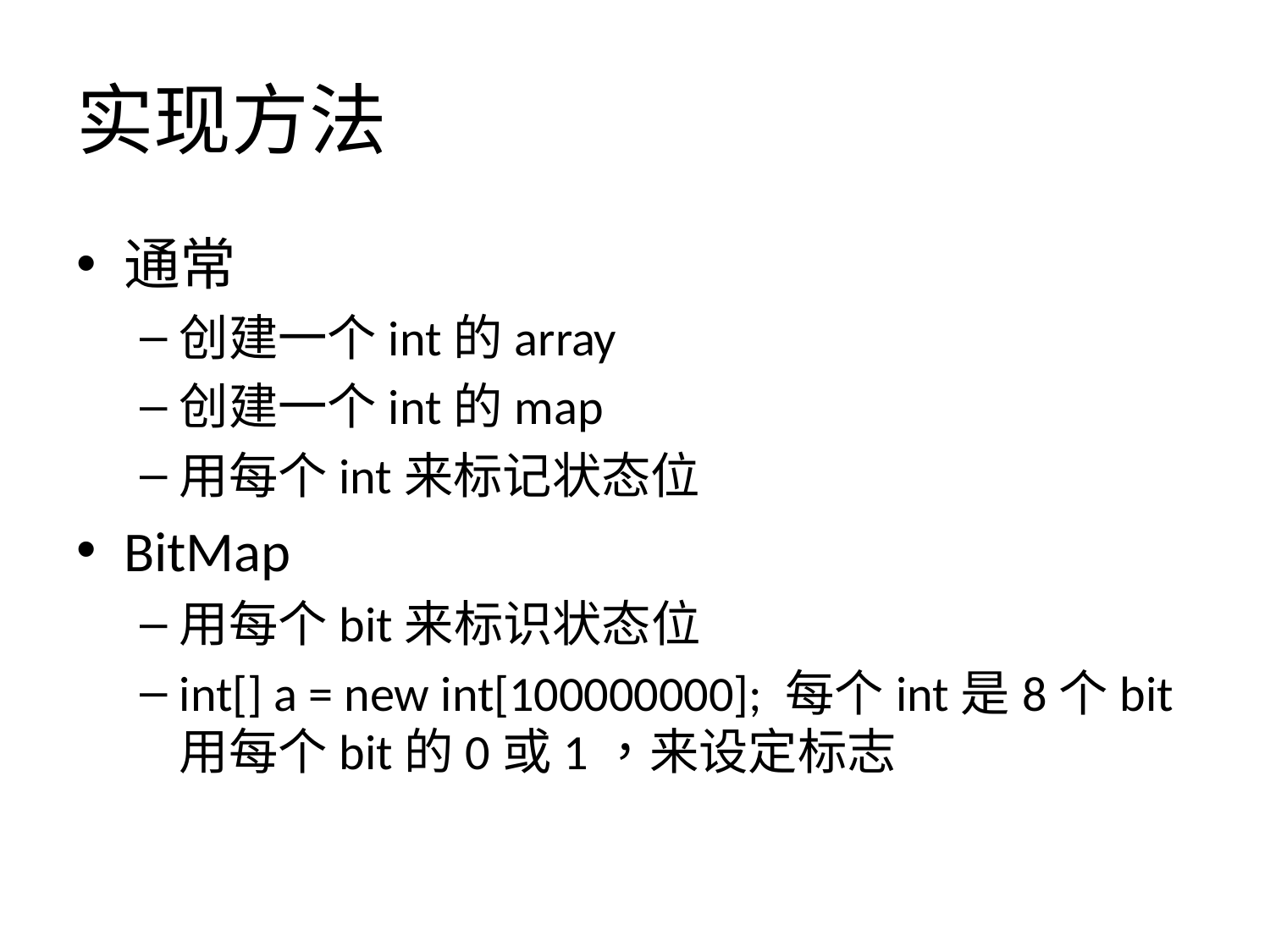

# 实现方法
通常
创建一个int的array
创建一个int的map
用每个int来标记状态位
BitMap
用每个bit来标识状态位
int[] a = new int[100000000]; 每个int是8个bit 用每个bit的0或1，来设定标志